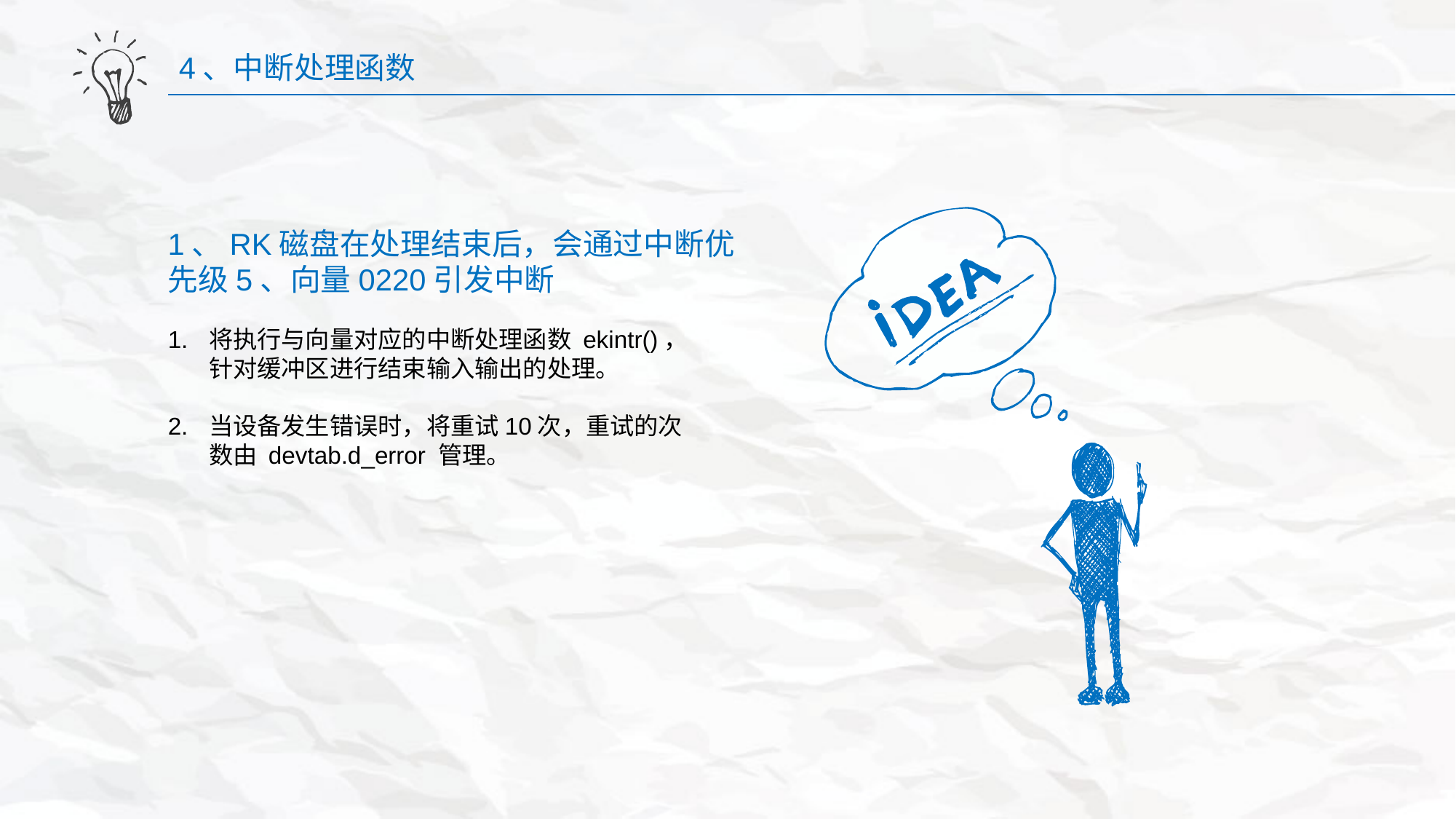

4、中断处理函数

1、RK磁盘在处理结束后，会通过中断优先级5、向量0220引发中断
将执行与向量对应的中断处理函数 ekintr()，针对缓冲区进行结束输入输出的处理。

当设备发生错误时，将重试10次，重试的次数由 devtab.d_error 管理。